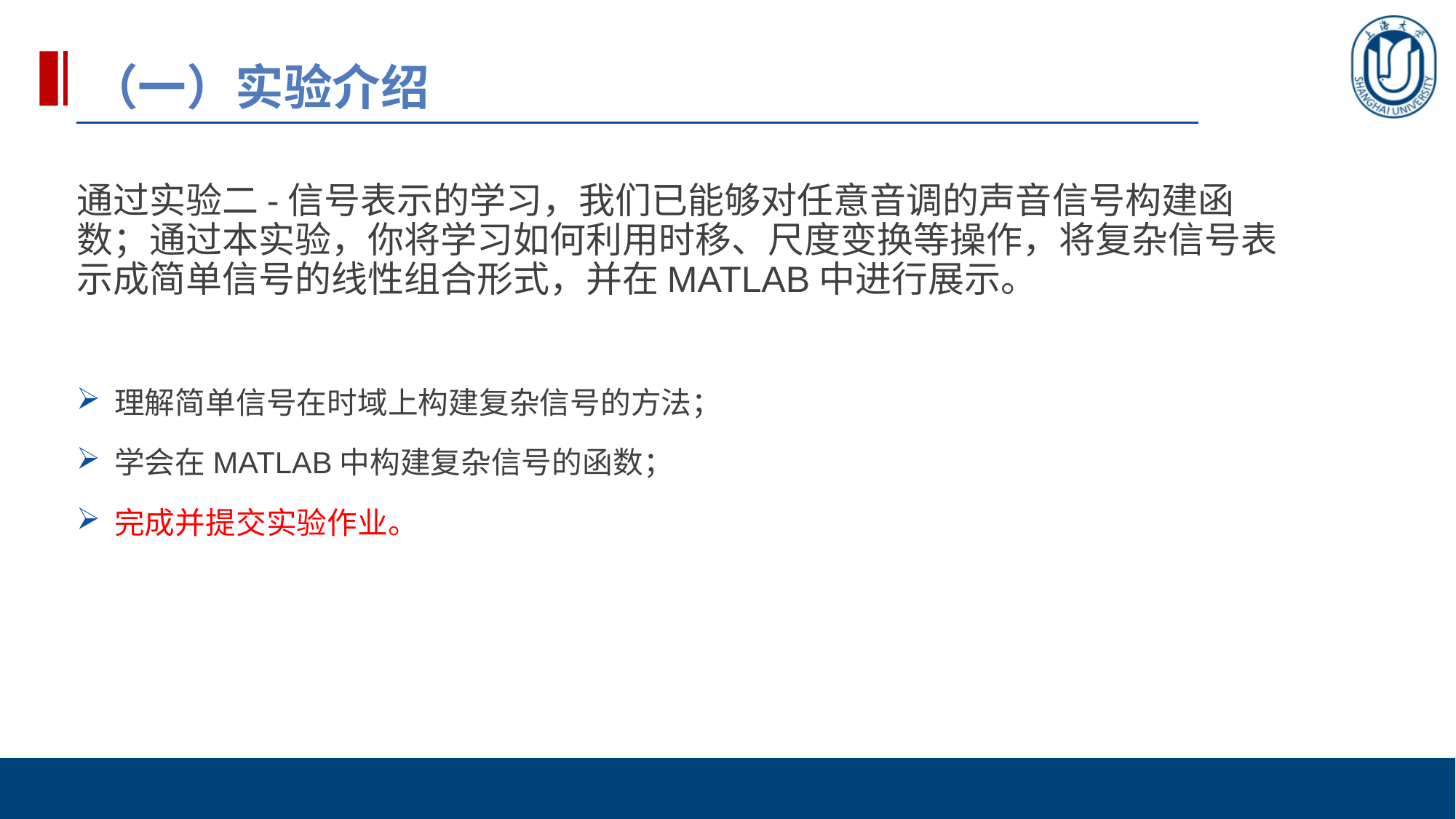

# （一）实验介绍
通过实验二-信号表示的学习，我们已能够对任意音调的声音信号构建函数；通过本实验，你将学习如何利用时移、尺度变换等操作，将复杂信号表示成简单信号的线性组合形式，并在MATLAB中进行展示。

 理解简单信号在时域上构建复杂信号的方法；
 学会在MATLAB中构建复杂信号的函数；
 完成并提交实验作业。